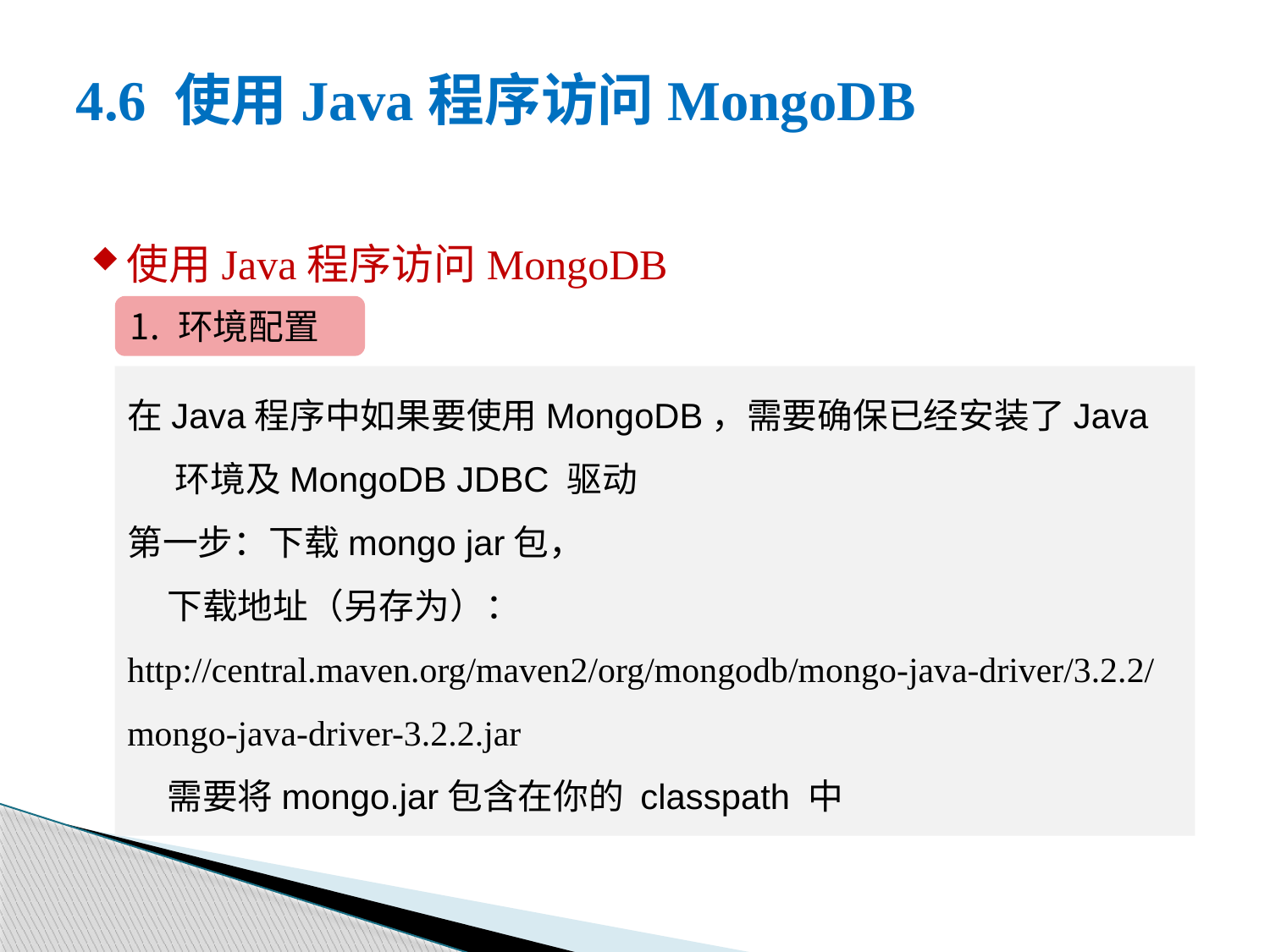

# 4.6 使用Java程序访问MongoDB
使用Java程序访问MongoDB
环境配置
在Java程序中如果要使用MongoDB，需要确保已经安装了Java环境及MongoDB JDBC 驱动
第一步：下载mongo jar包，
    下载地址（另存为）： http://central.maven.org/maven2/org/mongodb/mongo-java-driver/3.2.2/mongo-java-driver-3.2.2.jar
    需要将mongo.jar包含在你的 classpath 中